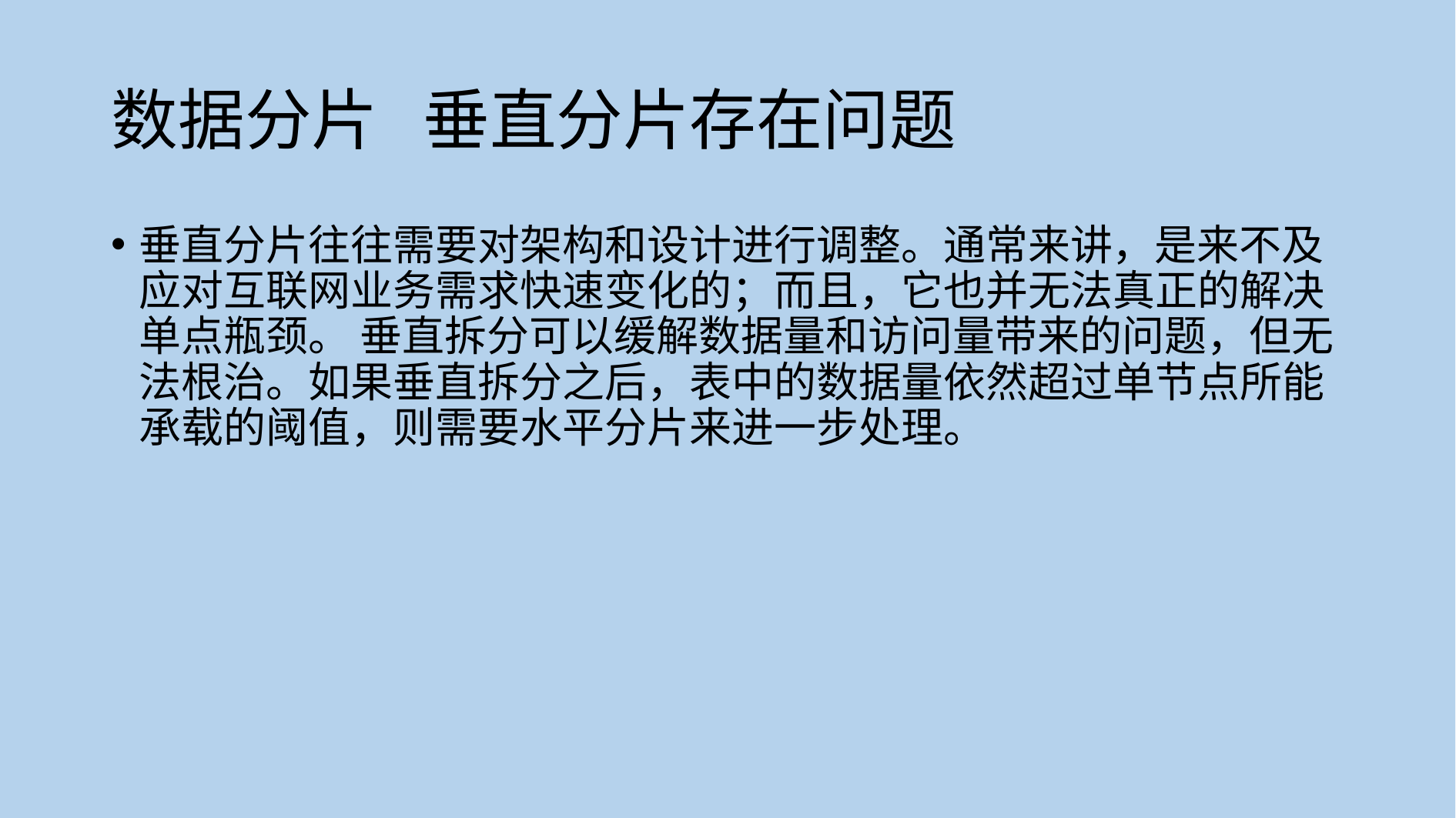

# 数据分片   垂直分片存在问题
垂直分片往往需要对架构和设计进行调整。通常来讲，是来不及应对互联网业务需求快速变化的；而且，它也并无法真正的解决单点瓶颈。 垂直拆分可以缓解数据量和访问量带来的问题，但无法根治。如果垂直拆分之后，表中的数据量依然超过单节点所能承载的阈值，则需要水平分片来进一步处理。

6